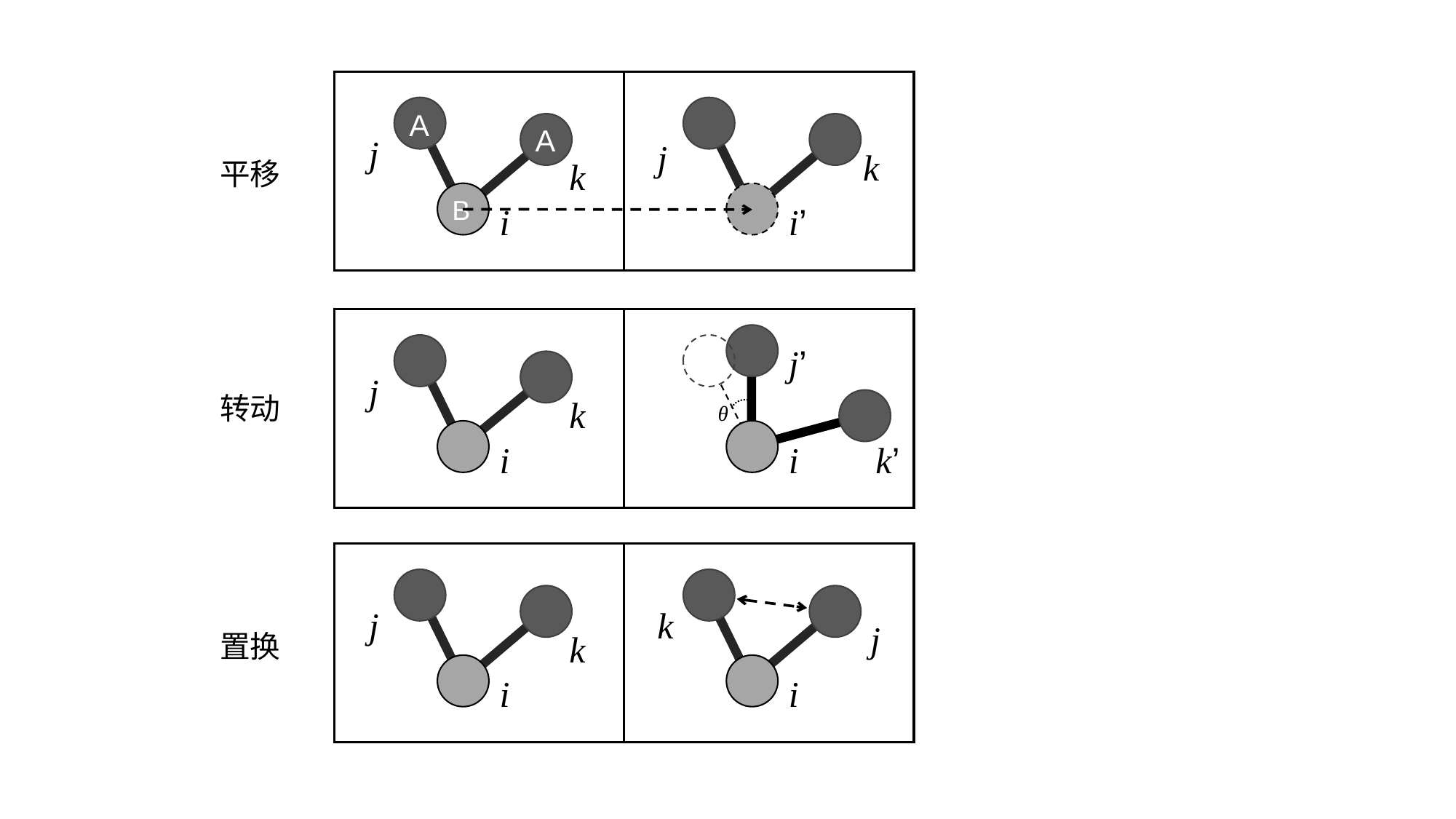

A

A
j
j
k
k
平移

B
i
i’

j’

j
转动
k

θ

i
i
k’

j
k
j
k
置换

i
i